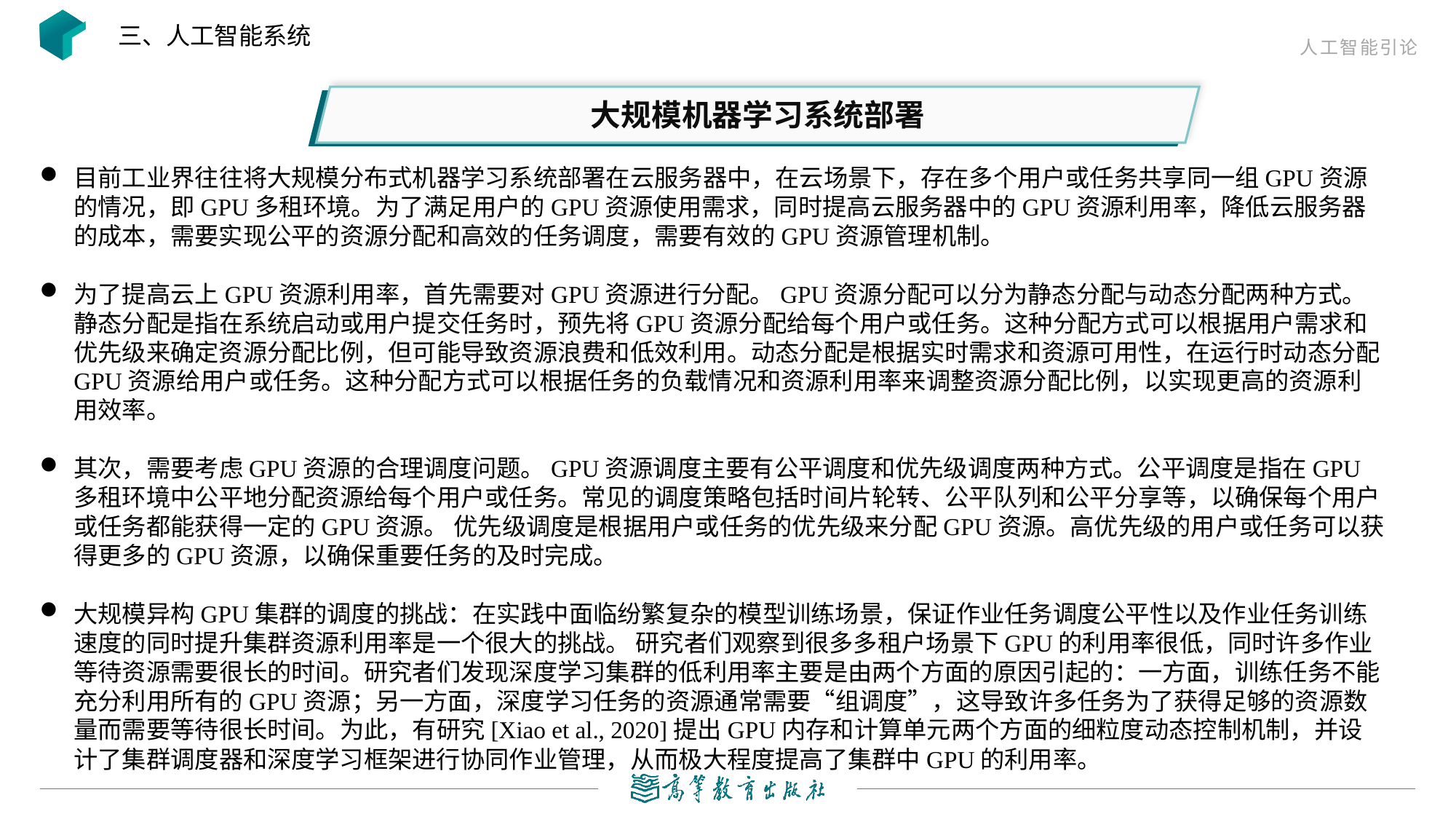

三、人工智能系统

大规模机器学习系统部署
目前工业界往往将大规模分布式机器学习系统部署在云服务器中，在云场景下，存在多个用户或任务共享同一组GPU资源的情况，即GPU多租环境。为了满足用户的GPU资源使用需求，同时提高云服务器中的GPU资源利用率，降低云服务器的成本，需要实现公平的资源分配和高效的任务调度，需要有效的GPU资源管理机制。

为了提高云上GPU资源利用率，首先需要对GPU资源进行分配。GPU资源分配可以分为静态分配与动态分配两种方式。静态分配是指在系统启动或用户提交任务时，预先将GPU资源分配给每个用户或任务。这种分配方式可以根据用户需求和优先级来确定资源分配比例，但可能导致资源浪费和低效利用。动态分配是根据实时需求和资源可用性，在运行时动态分配GPU资源给用户或任务。这种分配方式可以根据任务的负载情况和资源利用率来调整资源分配比例，以实现更高的资源利用效率。

其次，需要考虑GPU资源的合理调度问题。GPU资源调度主要有公平调度和优先级调度两种方式。公平调度是指在GPU多租环境中公平地分配资源给每个用户或任务。常见的调度策略包括时间片轮转、公平队列和公平分享等，以确保每个用户或任务都能获得一定的GPU资源。 优先级调度是根据用户或任务的优先级来分配GPU资源。高优先级的用户或任务可以获得更多的GPU资源，以确保重要任务的及时完成。

大规模异构GPU集群的调度的挑战：在实践中面临纷繁复杂的模型训练场景，保证作业任务调度公平性以及作业任务训练速度的同时提升集群资源利用率是一个很大的挑战。 研究者们观察到很多多租户场景下GPU的利用率很低，同时许多作业等待资源需要很长的时间。研究者们发现深度学习集群的低利用率主要是由两个方面的原因引起的：一方面，训练任务不能充分利用所有的GPU资源；另一方面，深度学习任务的资源通常需要“组调度”，这导致许多任务为了获得足够的资源数量而需要等待很长时间。为此，有研究[Xiao et al., 2020]提出GPU内存和计算单元两个方面的细粒度动态控制机制，并设计了集群调度器和深度学习框架进行协同作业管理，从而极大程度提高了集群中GPU的利用率。